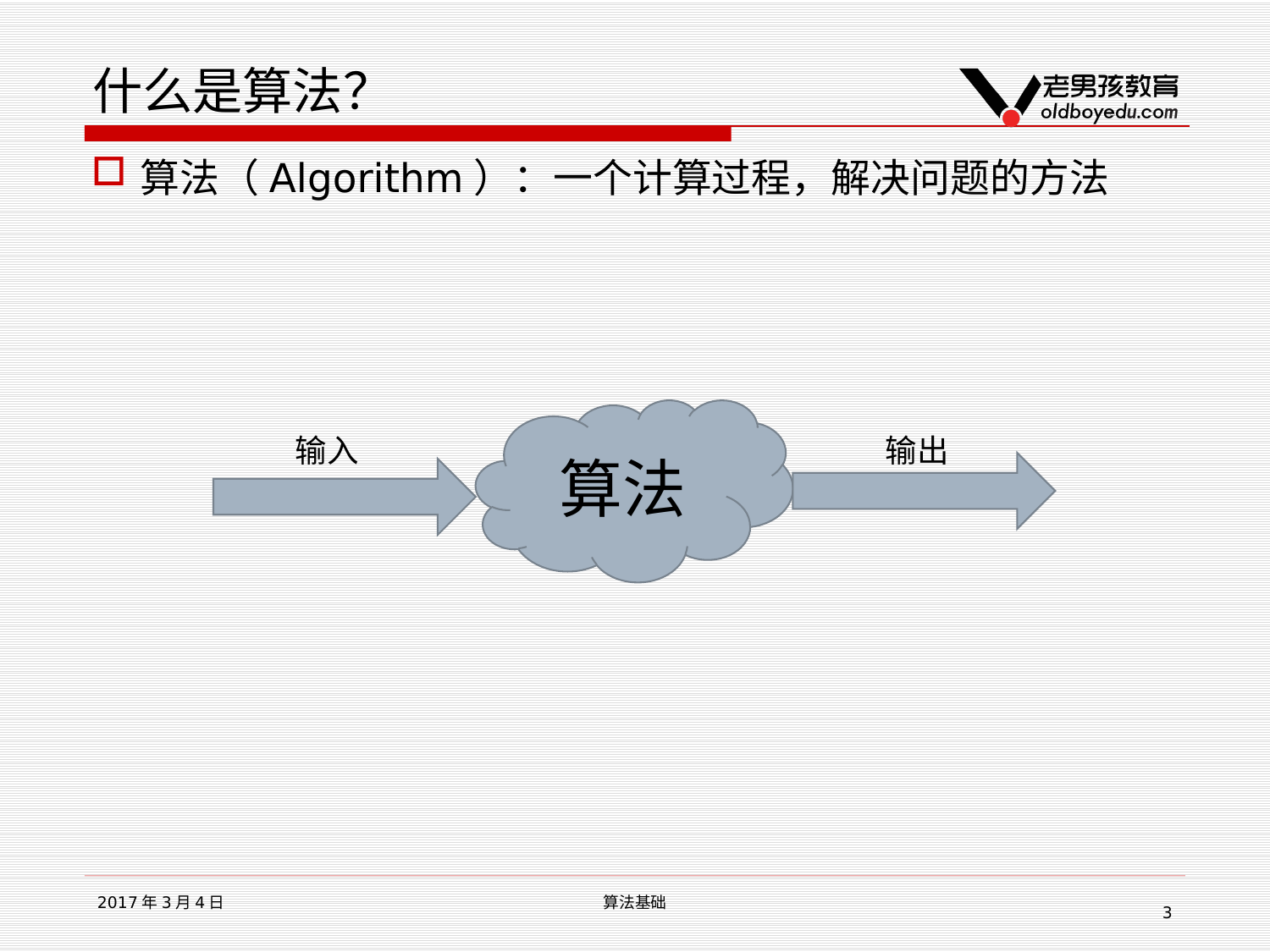

# 什么是算法？
算法（Algorithm）：一个计算过程，解决问题的方法

算法
输入
输出

2017年3月4日
算法基础
3